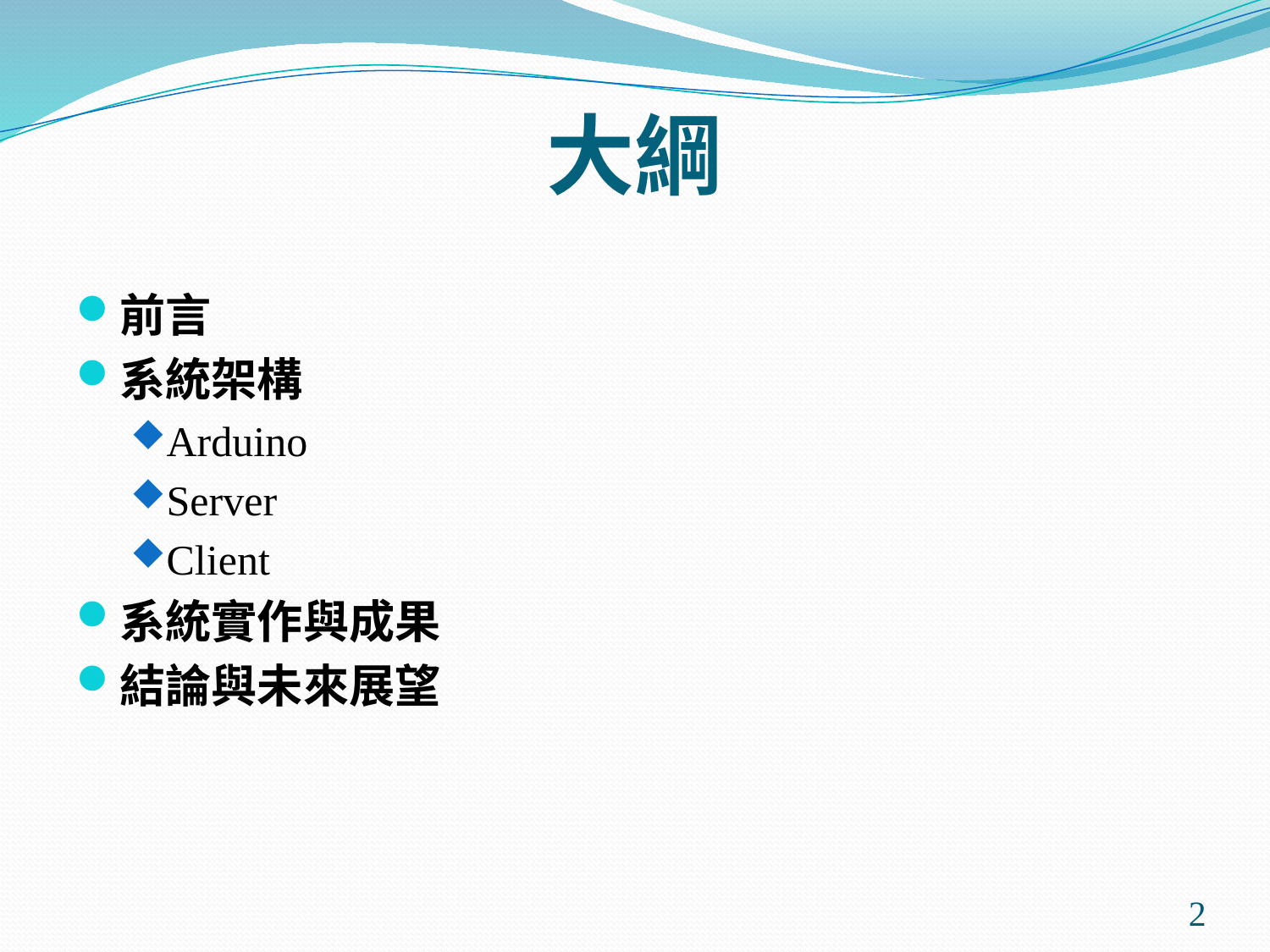

# 大綱

前言
系統架構
Arduino
Server
Client
系統實作與成果
結論與未來展望
2